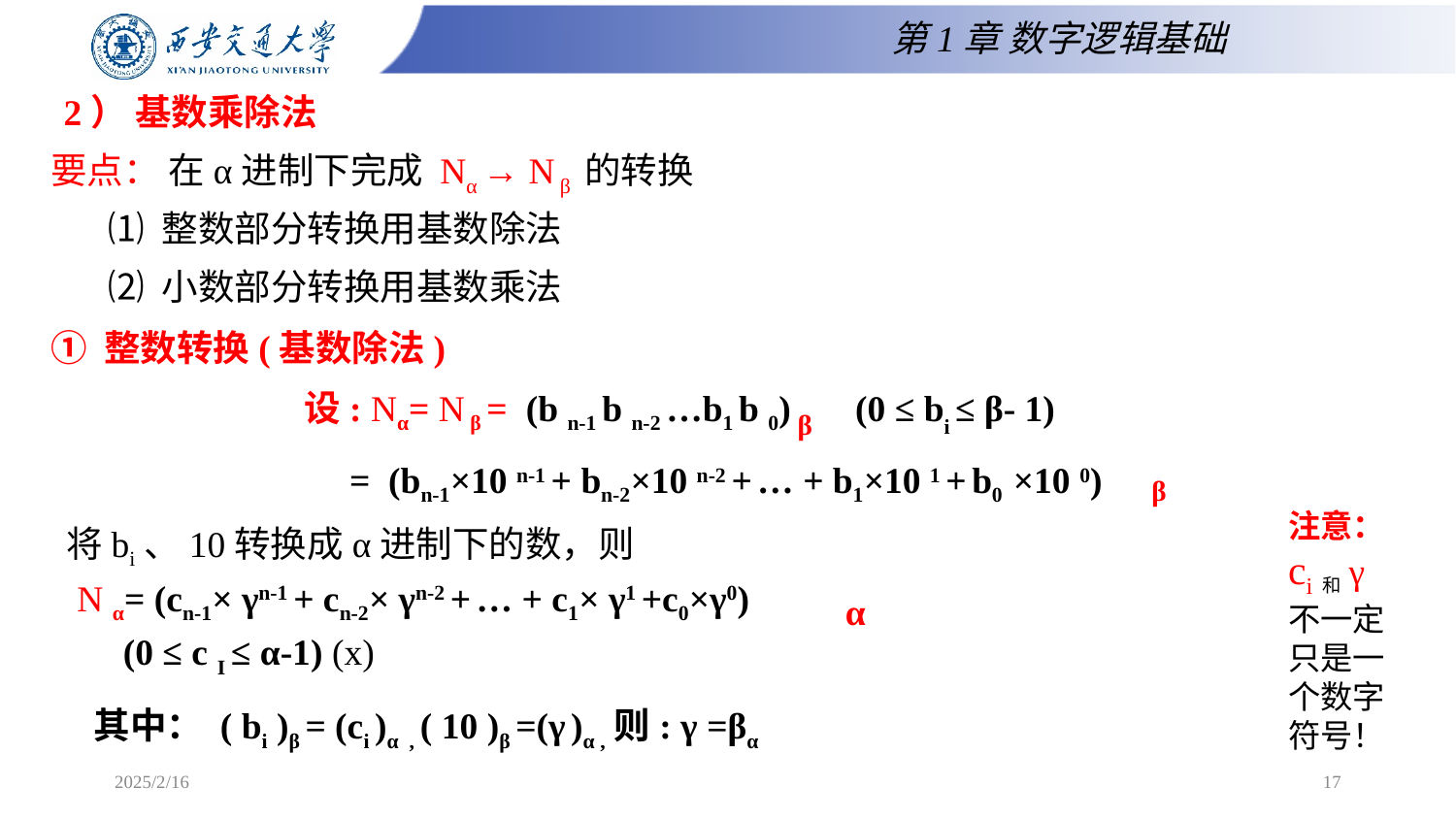

第1章 数字逻辑基础
# 2） 基数乘除法

要点： 在α进制下完成 Nα → N β 的转换
       ⑴ 整数部分转换用基数除法
       ⑵ 小数部分转换用基数乘法
① 整数转换(基数除法)
设: Nα= N β =  (b n-1 b n-2 …b1 b 0)       (0 ≤ bi ≤ β- 1)
           =  (bn-1×10 n-1 + bn-2×10 n-2 + … + b1×10 1 + b0  ×10 0)
β
β
注意：ci和γ不一定只是一个数字符号！
将bi、10转换成α进制下的数，则
N α= (cn-1× γn-1 + cn-2× γn-2 + … + c1× γ1 +c0×γ0)

     (0 ≤ c I ≤ α-1) (x)

 其中： ( bi )β = (ci )α  , ( 10 )β =(γ )α ,则: γ =βα
α

2025/2/16
17